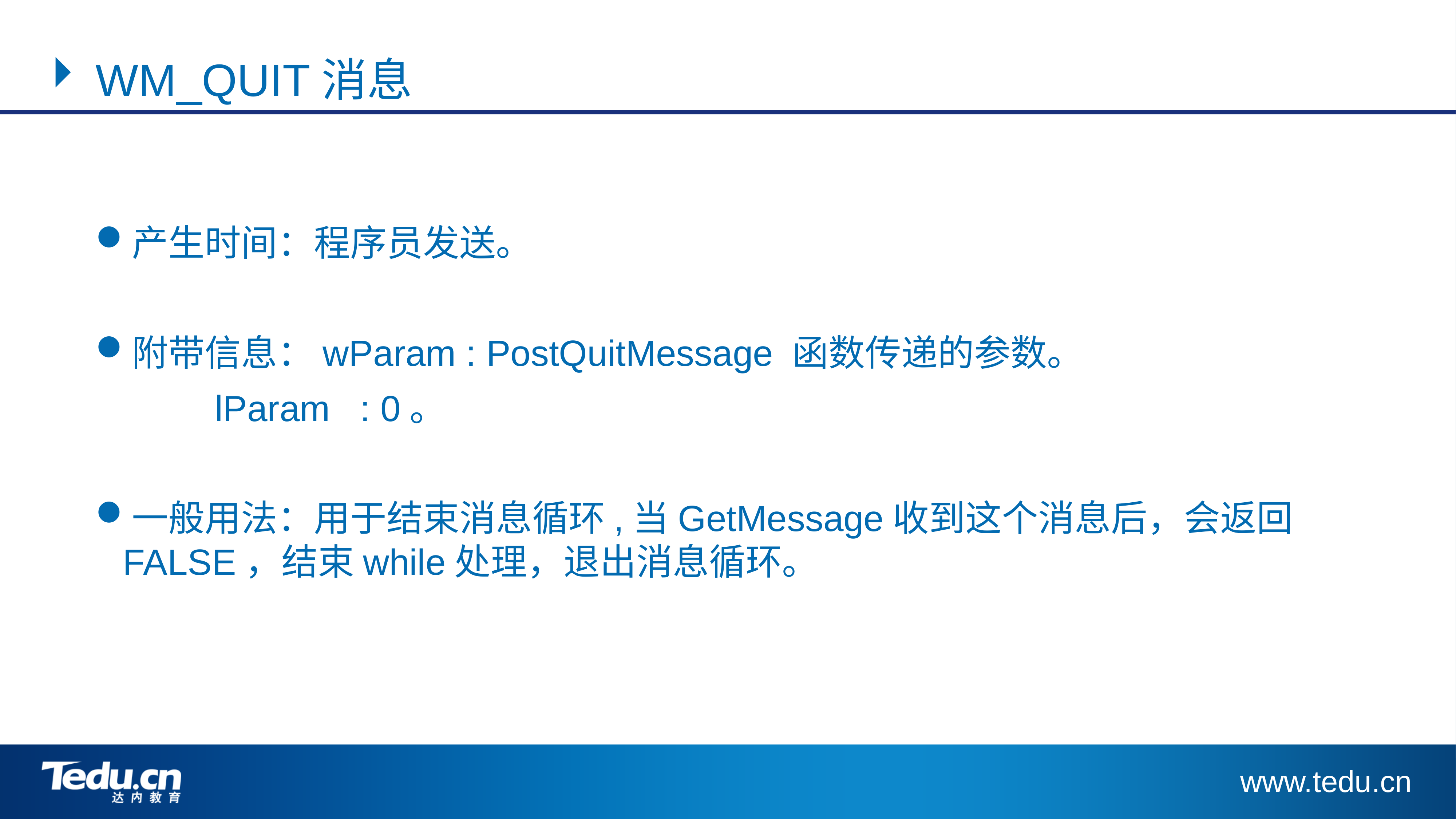

WM_QUIT消息

产生时间：程序员发送。

附带信息：wParam : PostQuitMessage 函数传递的参数。
		 lParam   : 0。

一般用法：用于结束消息循环,当GetMessage收到这个消息后，会返回FALSE，结束while处理，退出消息循环。